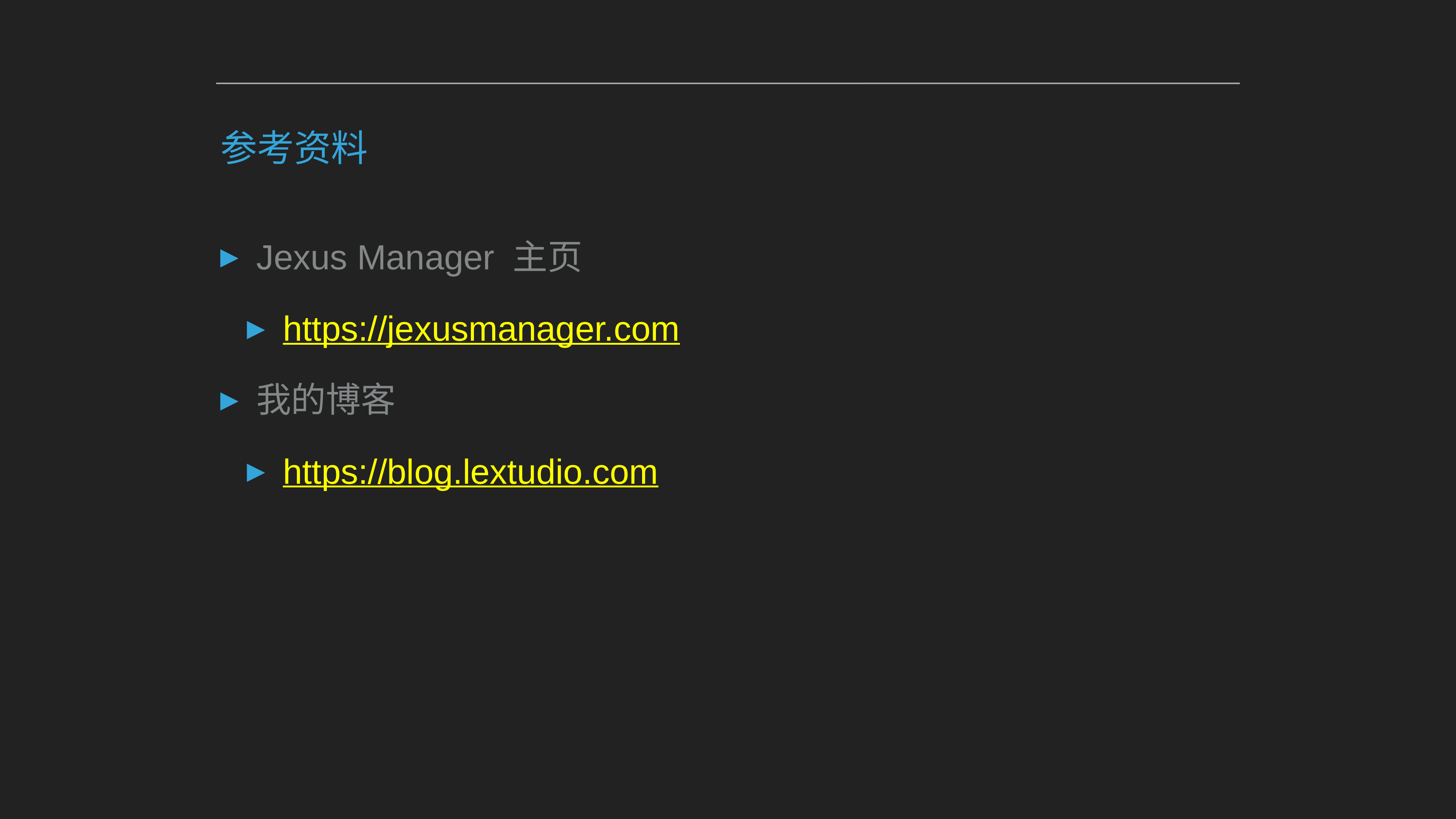

# 参考资料
Jexus Manager 主页
https://jexusmanager.com
我的博客
https://blog.lextudio.com